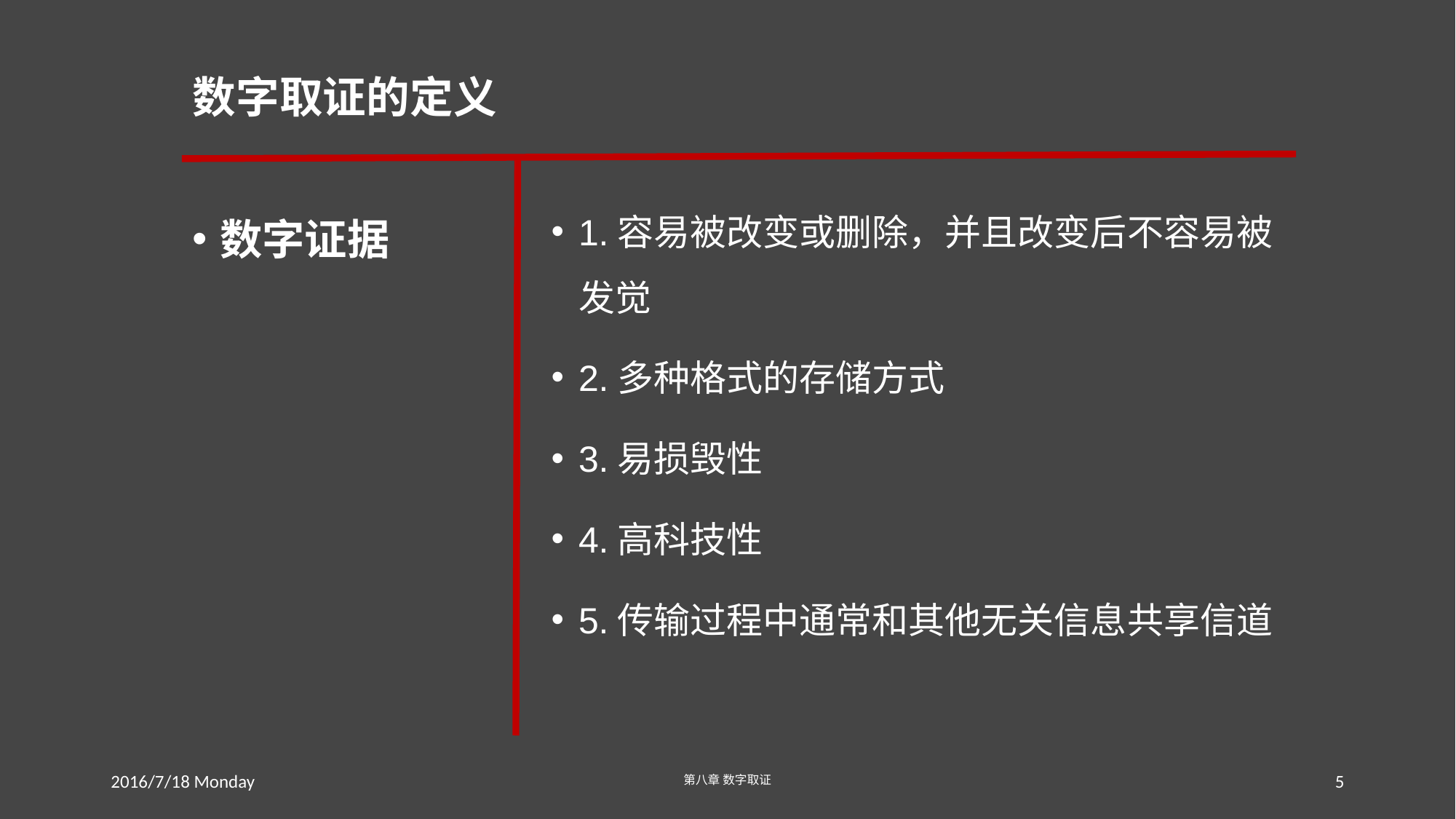

# 数字取证的定义
数字证据
1.容易被改变或删除，并且改变后不容易被发觉
2.多种格式的存储方式
3.易损毁性
4.高科技性
5.传输过程中通常和其他无关信息共享信道

2016/7/18 Monday
第八章 数字取证
5